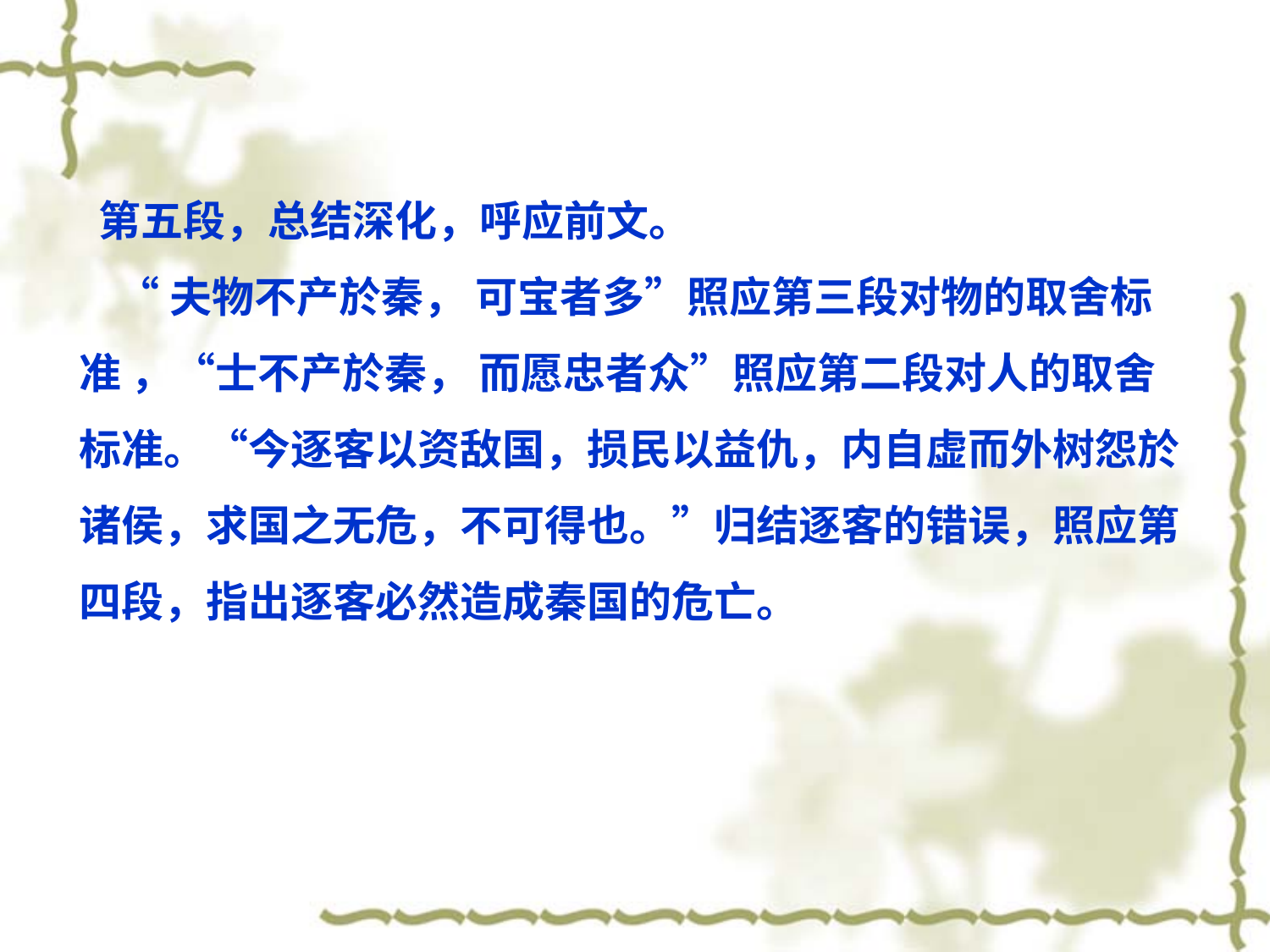

第五段，总结深化，呼应前文。
    “夫物不产於秦， 可宝者多”照应第三段对物的取舍标准 ，“士不产於秦， 而愿忠者众”照应第二段对人的取舍标准。“今逐客以资敌国，损民以益仇，内自虚而外树怨於诸侯，求国之无危，不可得也。”归结逐客的错误，照应第四段，指出逐客必然造成秦国的危亡。